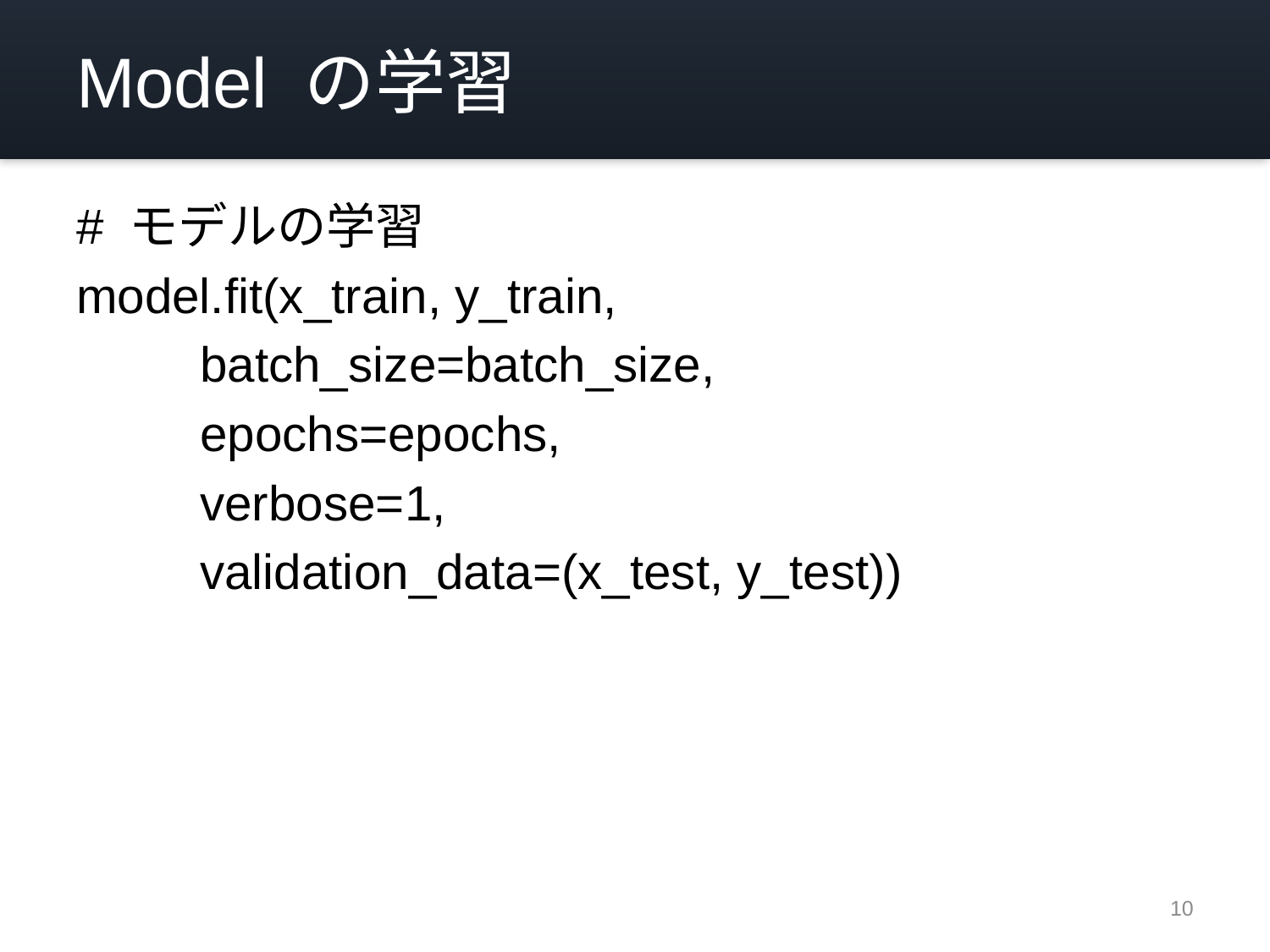

# Model の学習
# モデルの学習
model.fit(x_train, y_train,
         batch_size=batch_size,
         epochs=epochs,
         verbose=1,
         validation_data=(x_test, y_test))
10